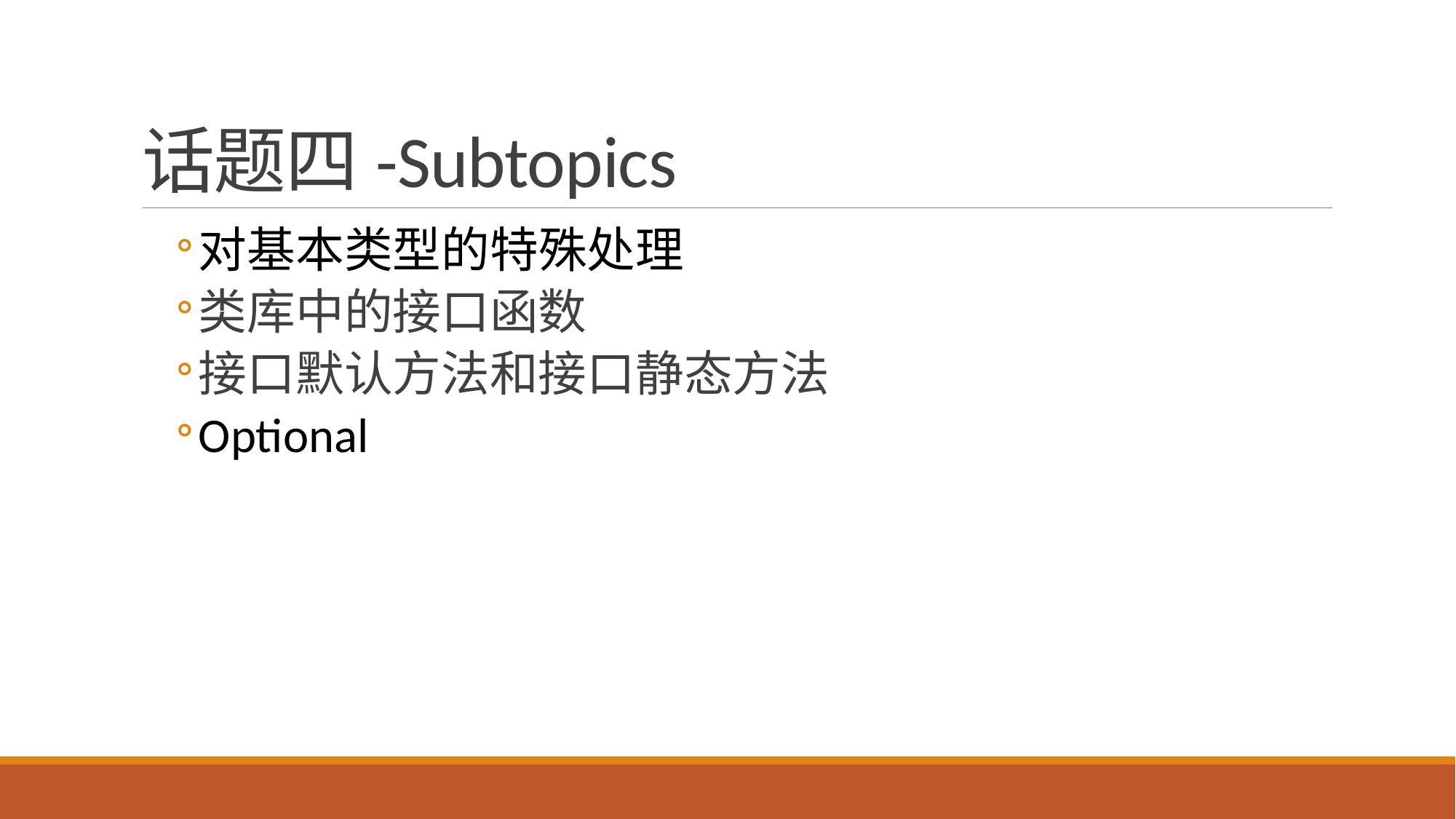

# 话题四-Subtopics
对基本类型的特殊处理
类库中的接口函数
接口默认方法和接口静态方法
Optional